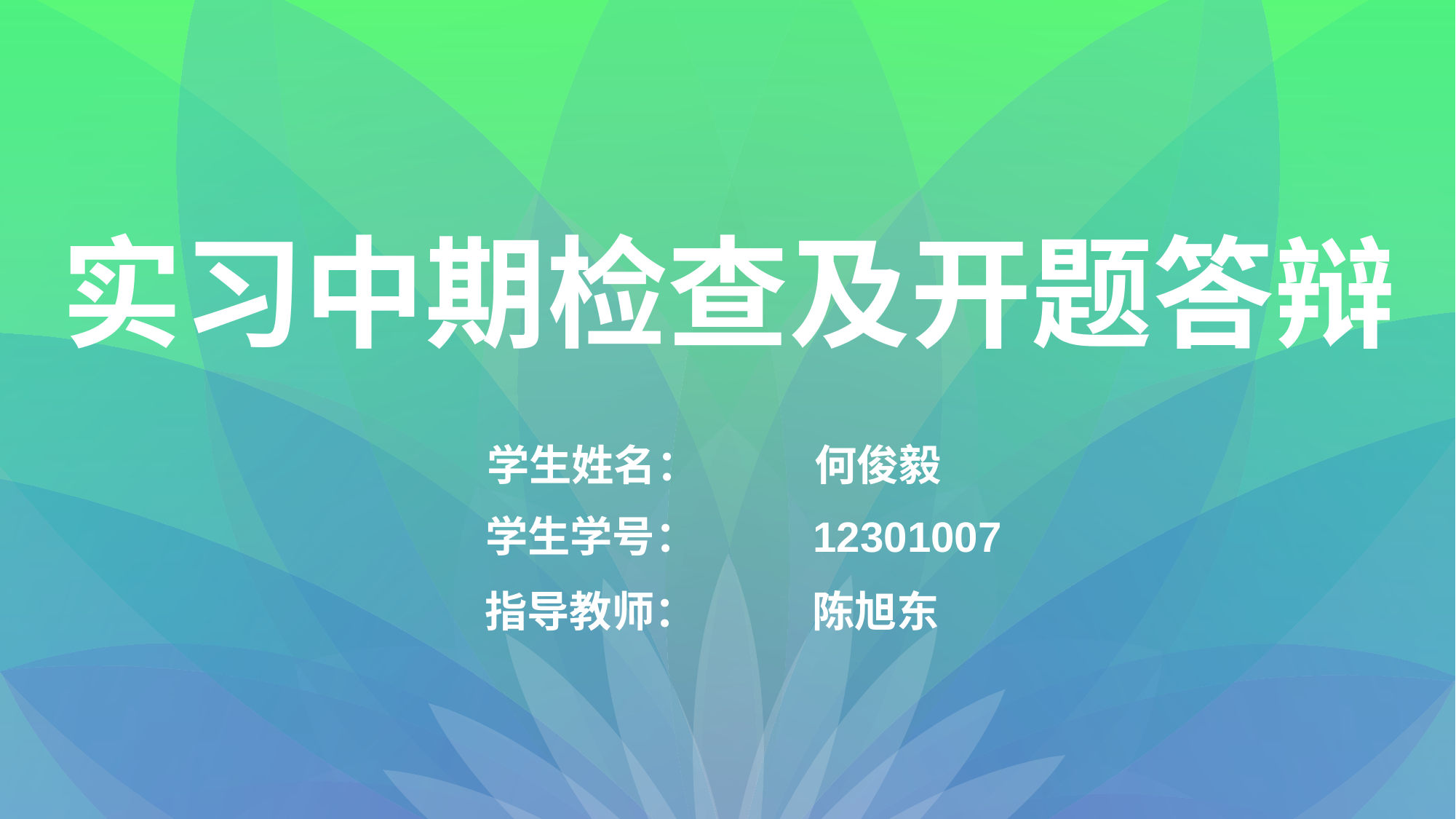

实习中期检查及开题答辩

学生姓名：		何俊毅
学生学号：		12301007

指导教师：		陈旭东